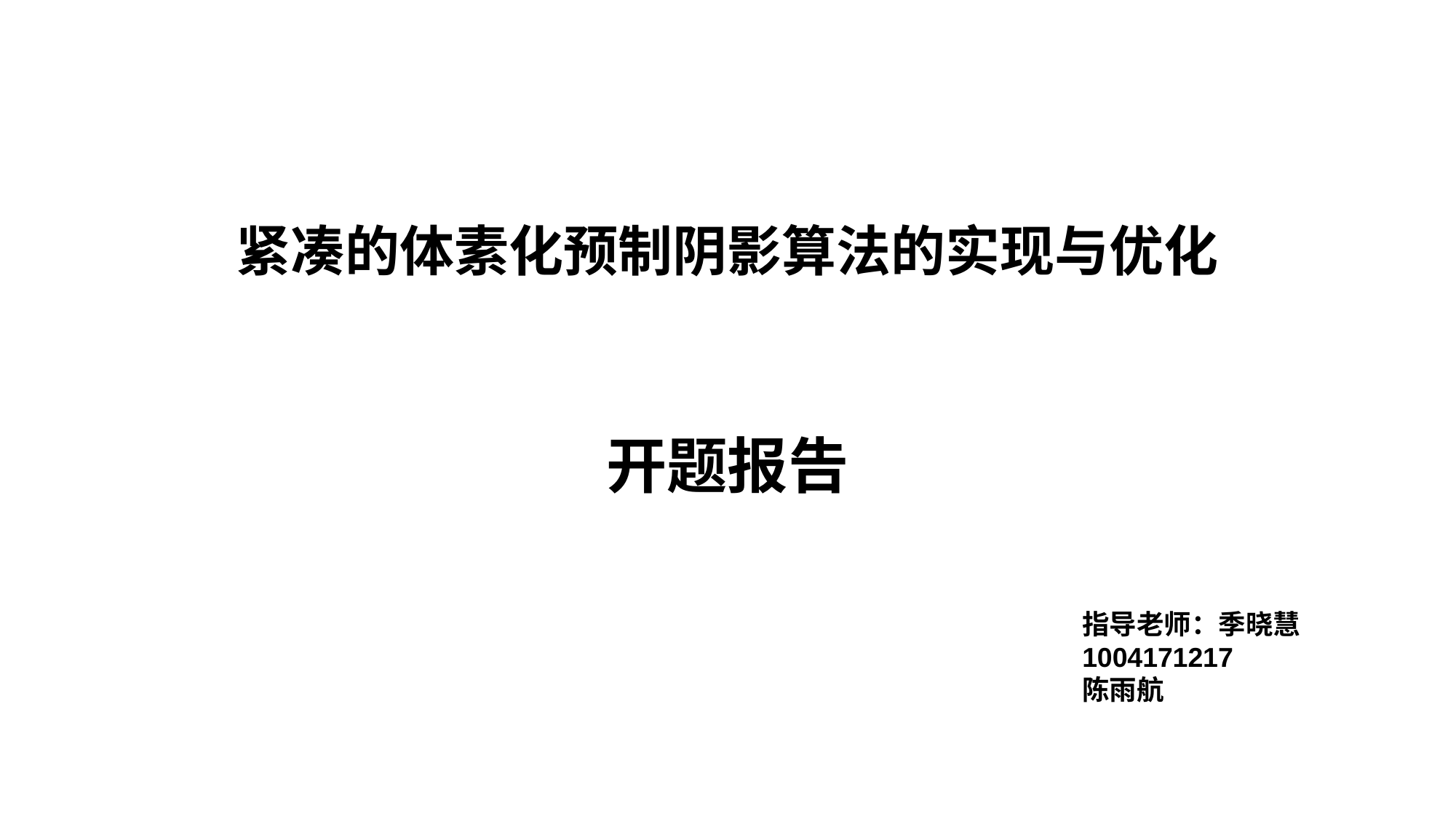

# 紧凑的体素化预制阴影算法的实现与优化
开题报告
指导老师：季晓慧
1004171217
陈雨航